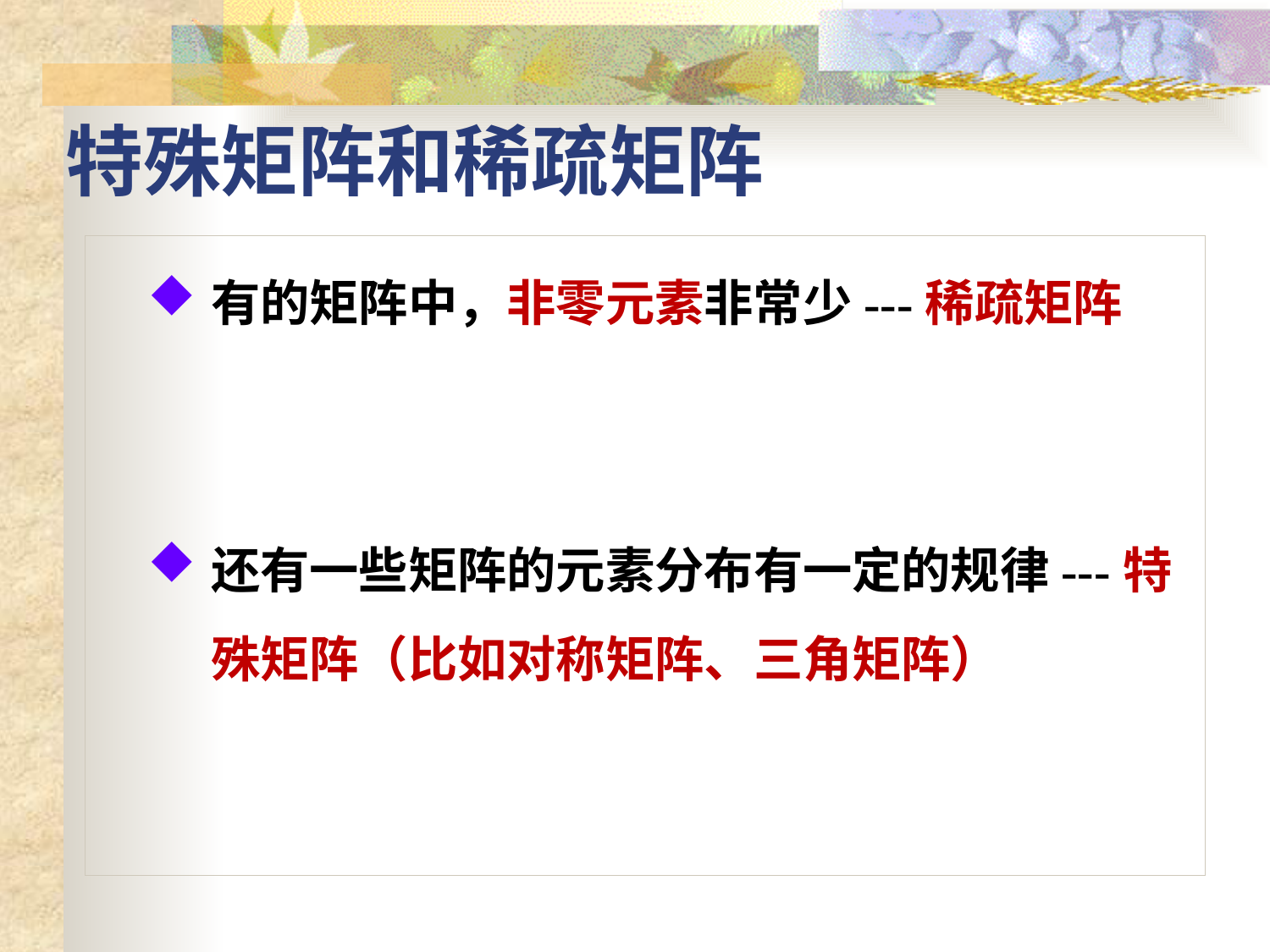

特殊矩阵和稀疏矩阵
有的矩阵中，非零元素非常少---稀疏矩阵

还有一些矩阵的元素分布有一定的规律---特殊矩阵（比如对称矩阵、三角矩阵）